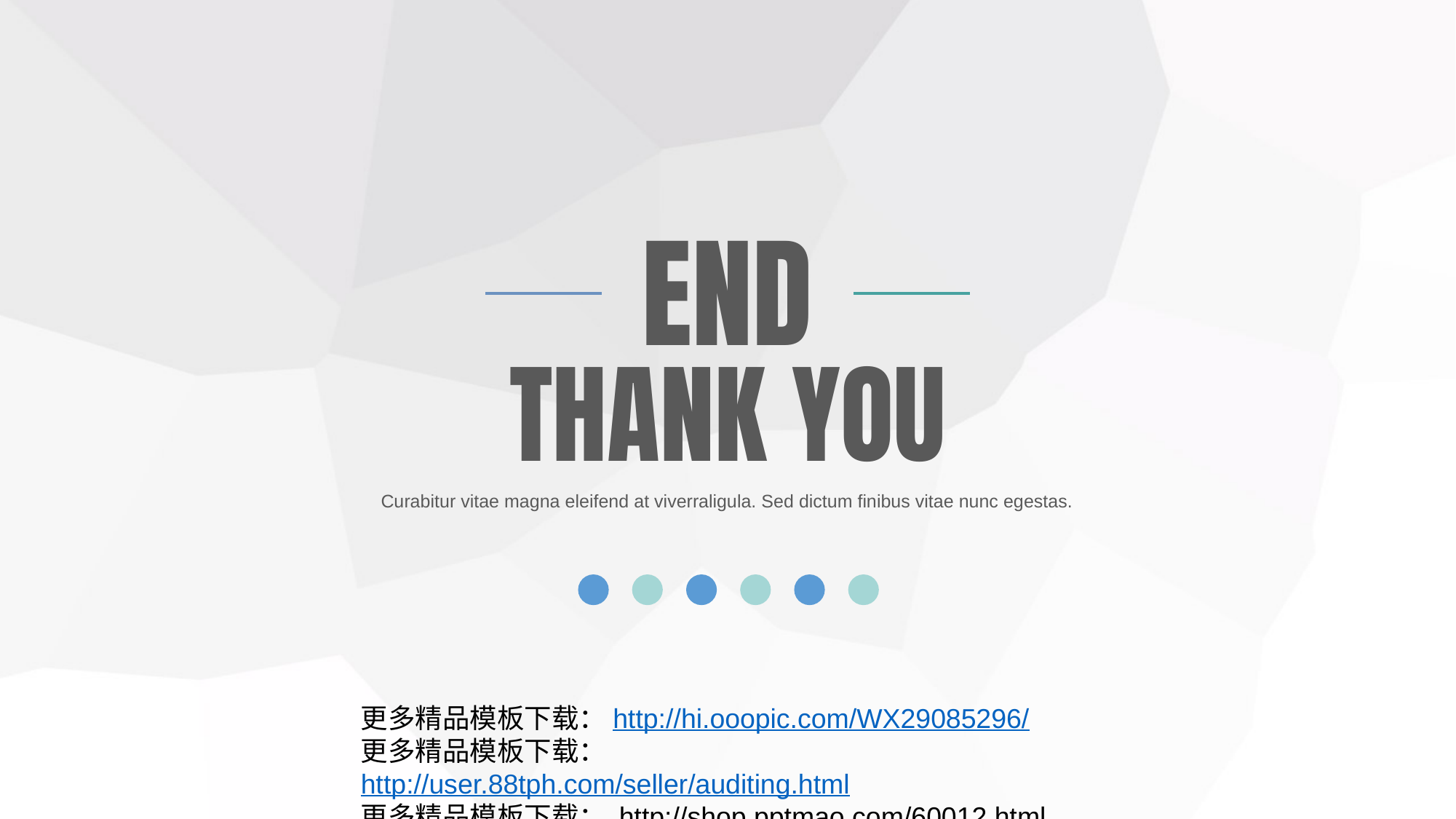

END
THANK YOU
Curabitur vitae magna eleifend at viverraligula. Sed dictum finibus vitae nunc egestas.

更多精品模板下载：http://hi.ooopic.com/WX29085296/
更多精品模板下载：http://user.88tph.com/seller/auditing.html
更多精品模板下载： http://shop.pptmao.com/60012.html